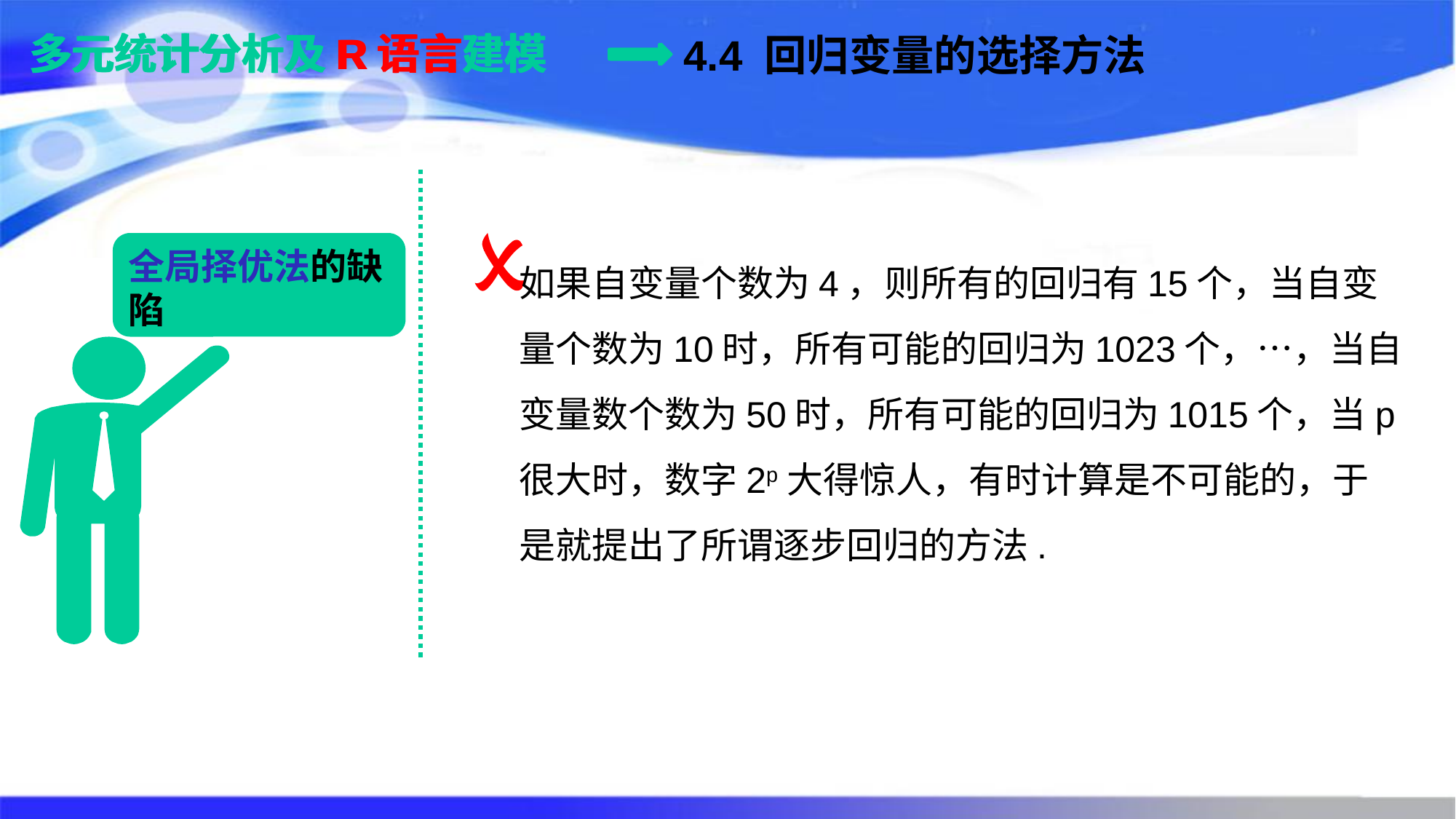

多元统计分析及R语言建模
多元统计分析及R语言建模
4.4 回归变量的选择方法

全局择优法的缺陷

如果自变量个数为4，则所有的回归有15个，当自变
量个数为10时，所有可能的回归为1023个，…，当自
变量数个数为50时，所有可能的回归为1015个，当p
很大时，数字2p大得惊人，有时计算是不可能的，于
是就提出了所谓逐步回归的方法.